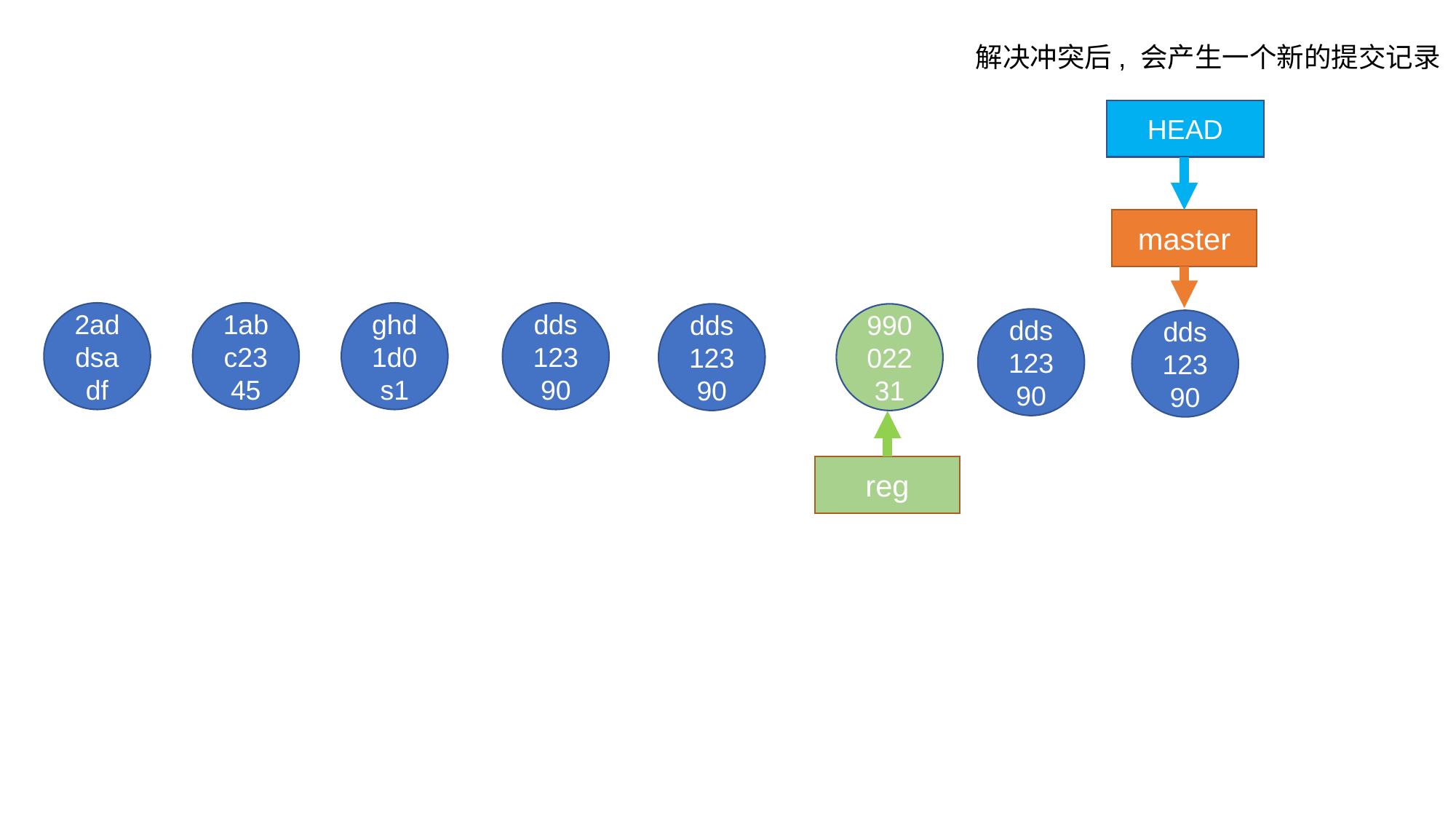

解决冲突后, 会产生一个新的提交记录
HEAD
master
2addsadf
1abc2345
ghd1d0s1
dds12390
dds12390
99002231
dds12390
dds12390
reg